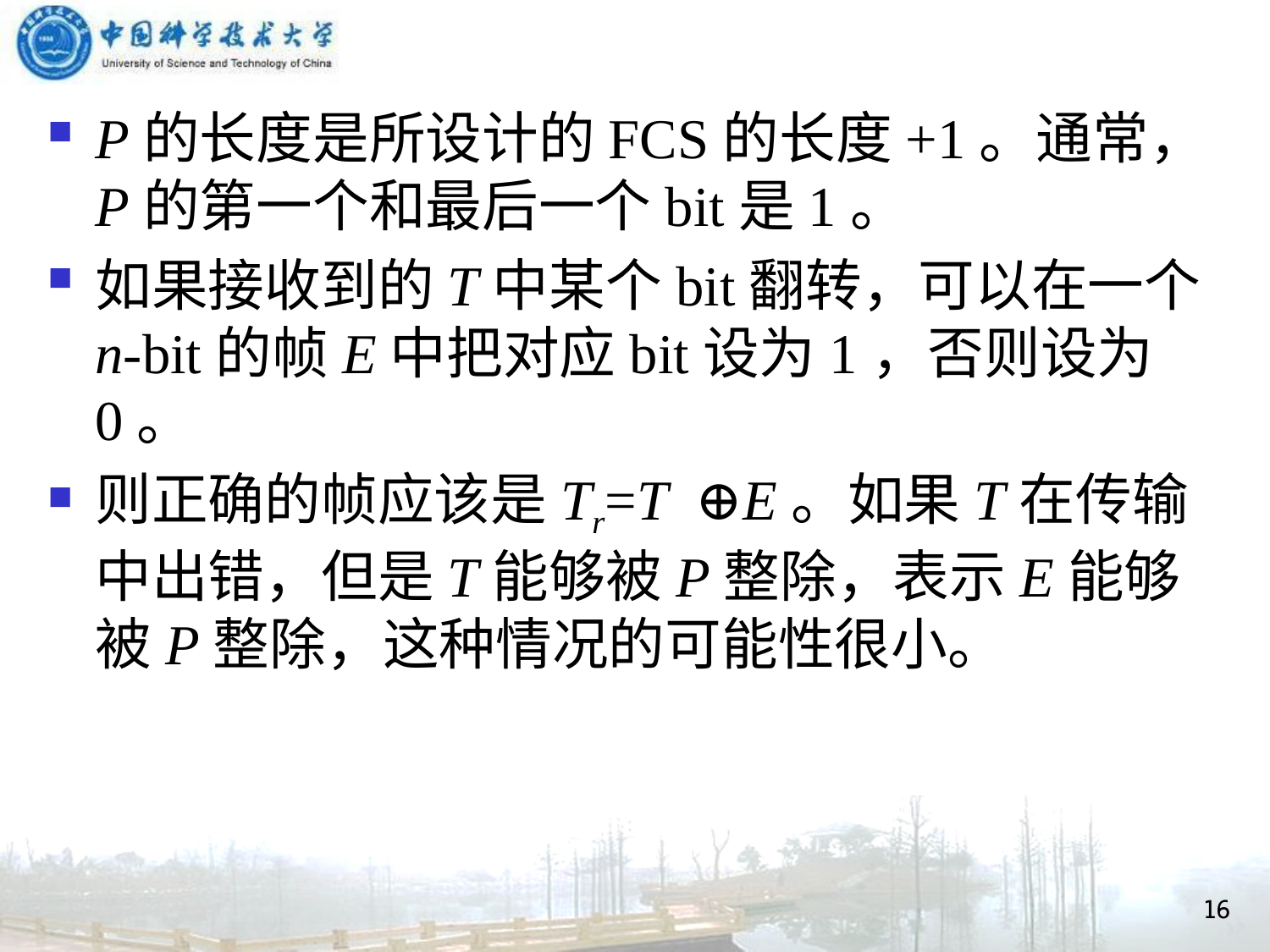

P的长度是所设计的FCS的长度+1。通常，P的第一个和最后一个bit是1。
如果接收到的T中某个bit翻转，可以在一个n-bit的帧E中把对应bit设为1，否则设为0。
则正确的帧应该是Tr=T  ⊕E。如果T在传输中出错，但是T能够被P整除，表示E能够被P整除，这种情况的可能性很小。
16